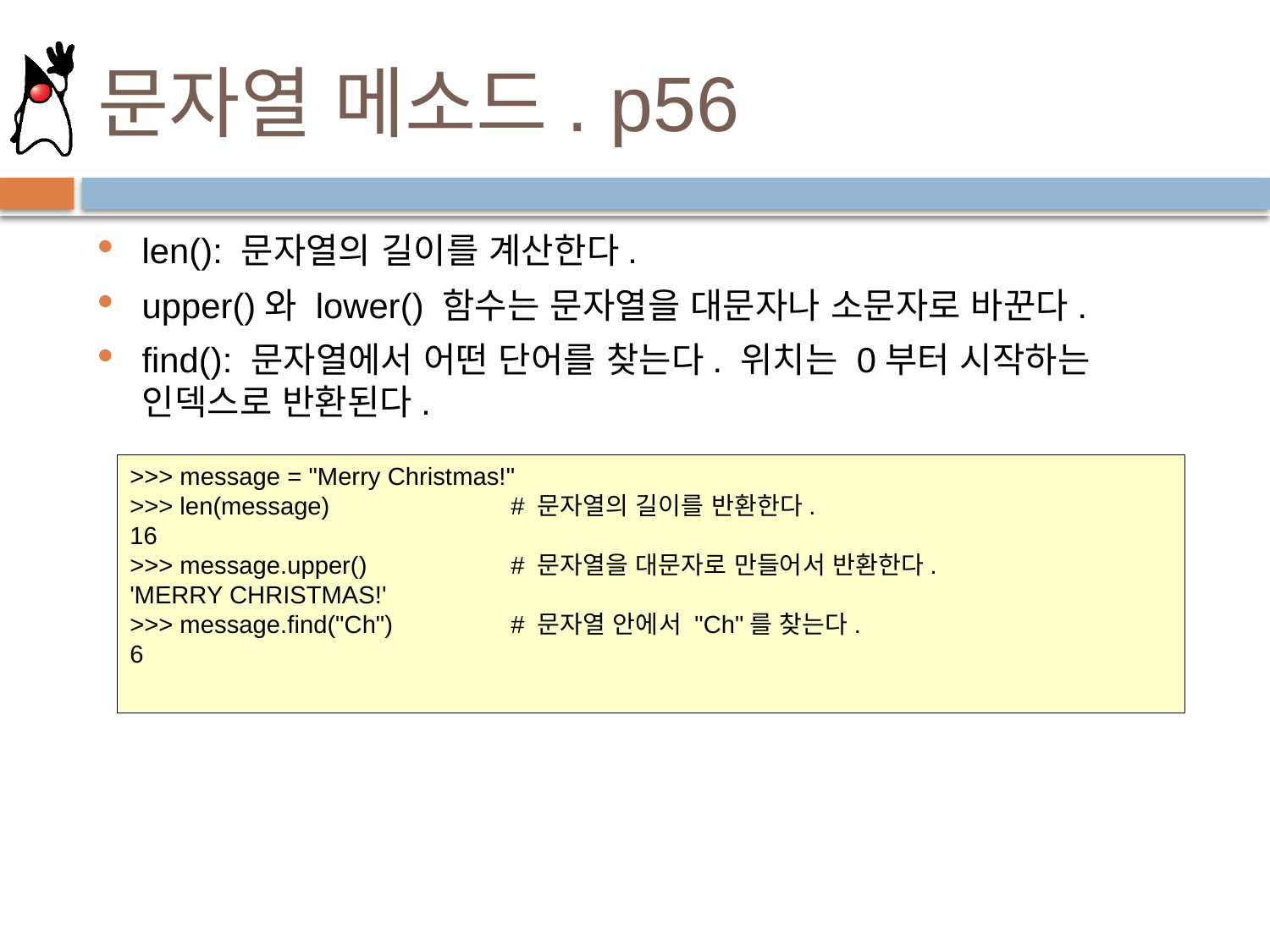

# 문자열 메소드. p56
len(): 문자열의 길이를 계산한다.
upper()와 lower() 함수는 문자열을 대문자나 소문자로 바꾼다.
find(): 문자열에서 어떤 단어를 찾는다. 위치는 0부터 시작하는 인덱스로 반환된다.
>>> message = "Merry Christmas!"
>>> len(message) 		# 문자열의 길이를 반환한다.
16
>>> message.upper() 		# 문자열을 대문자로 만들어서 반환한다.
'MERRY CHRISTMAS!'
>>> message.find("Ch")	# 문자열 안에서 "Ch"를 찾는다.
6